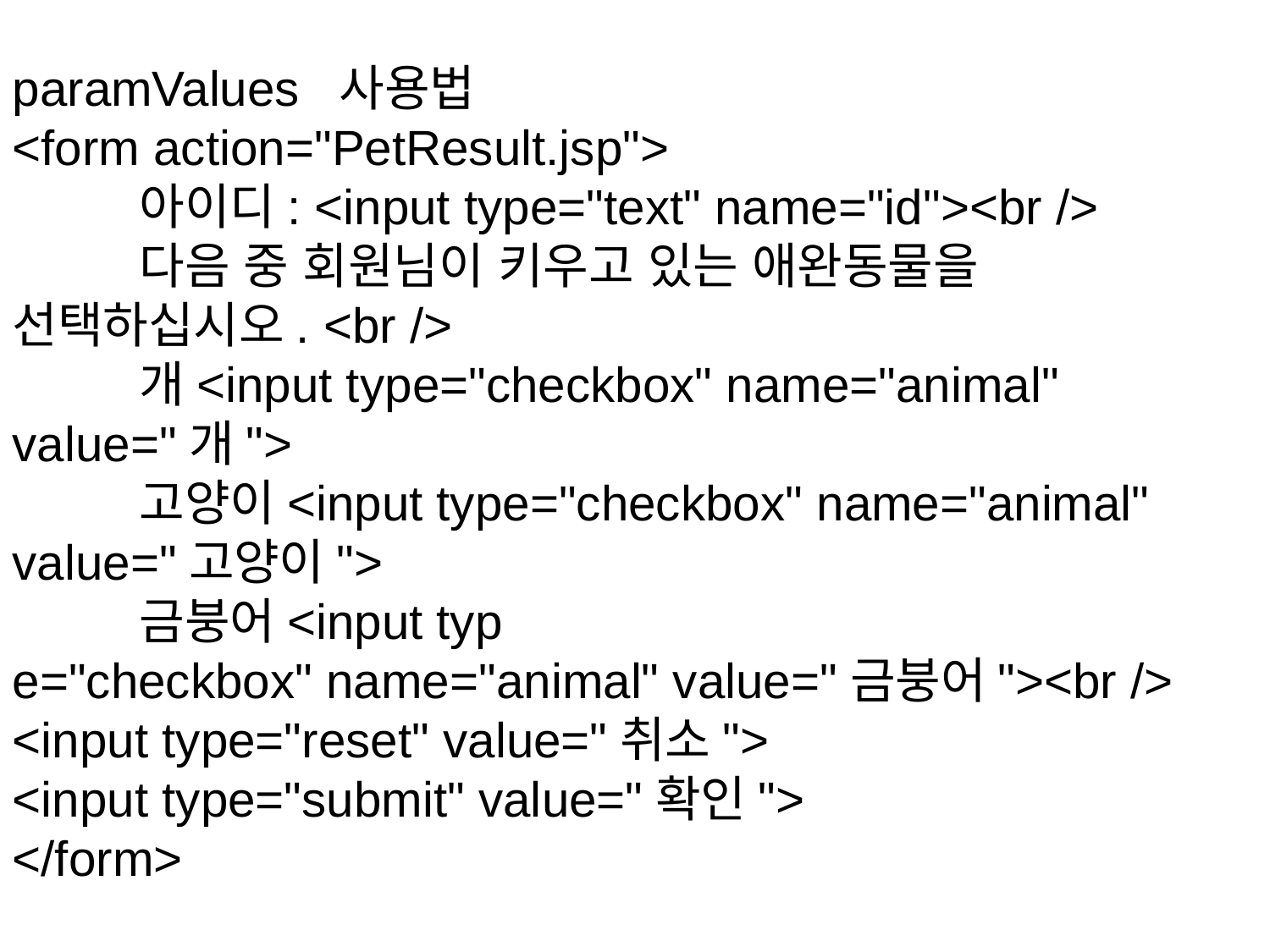

paramValues  사용법
<form action="PetResult.jsp">
	아이디: <input type="text" name="id"><br />
	다음 중 회원님이 키우고 있는 애완동물을 선택하십시오. <br />
	개<input type="checkbox" name="animal" value="개">
	고양이<input type="checkbox" name="animal" value="고양이">
	금붕어<input typ
e="checkbox" name="animal" value="금붕어"><br />
<input type="reset" value="취소">
<input type="submit" value="확인">
</form>